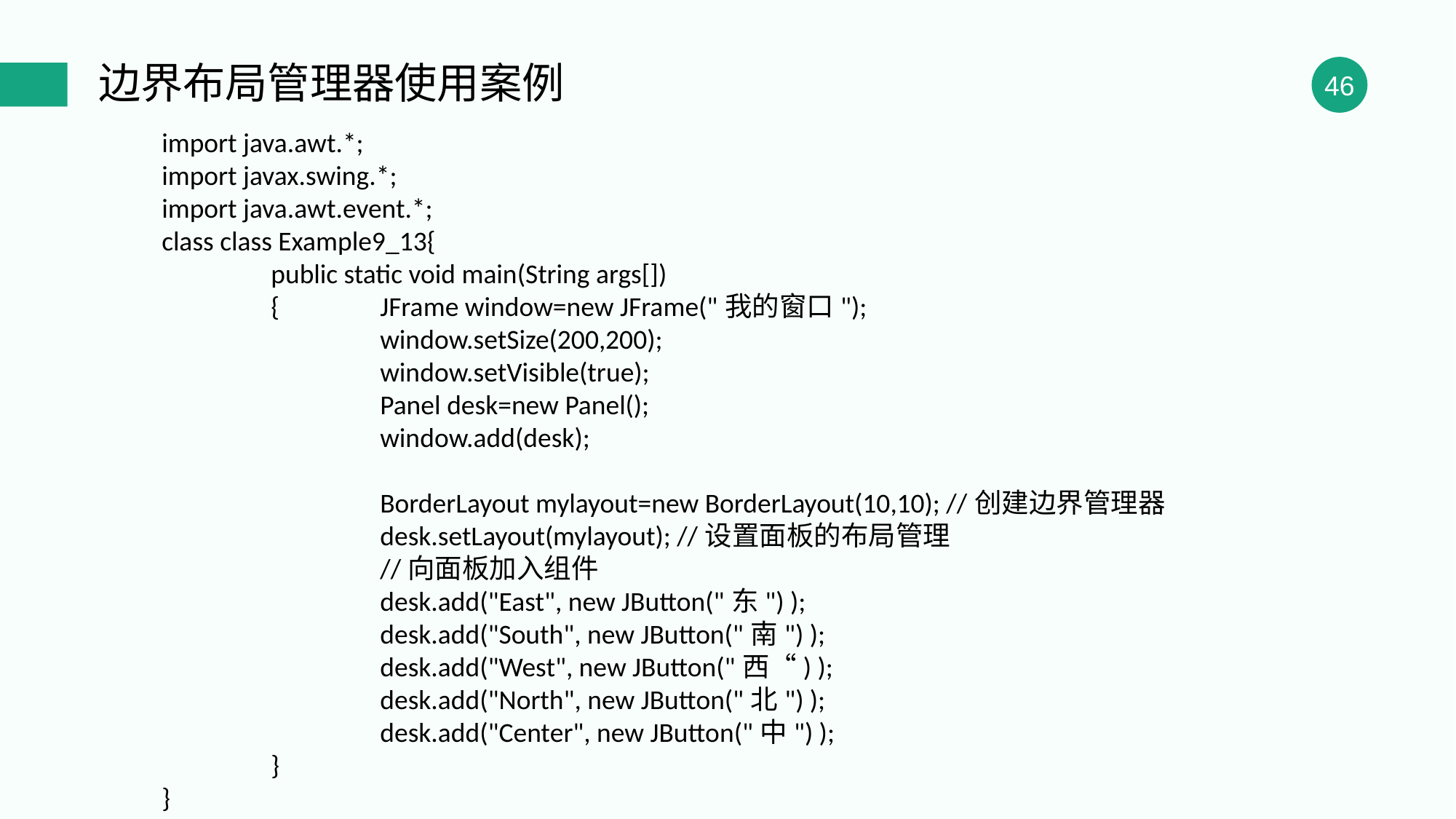

边界布局管理器使用案例
import java.awt.*;
import javax.swing.*;
import java.awt.event.*;
class class Example9_13{
	public static void main(String args[])
	{	JFrame window=new JFrame("我的窗口");
		window.setSize(200,200);
		window.setVisible(true);
		Panel desk=new Panel();
		window.add(desk);

		BorderLayout mylayout=new BorderLayout(10,10); //创建边界管理器
		desk.setLayout(mylayout); //设置面板的布局管理
		//向面板加入组件
		desk.add("East", new JButton("东") );
		desk.add("South", new JButton("南") );
		desk.add("West", new JButton("西“) );
		desk.add("North", new JButton("北") );
		desk.add("Center", new JButton("中") );
	}
}